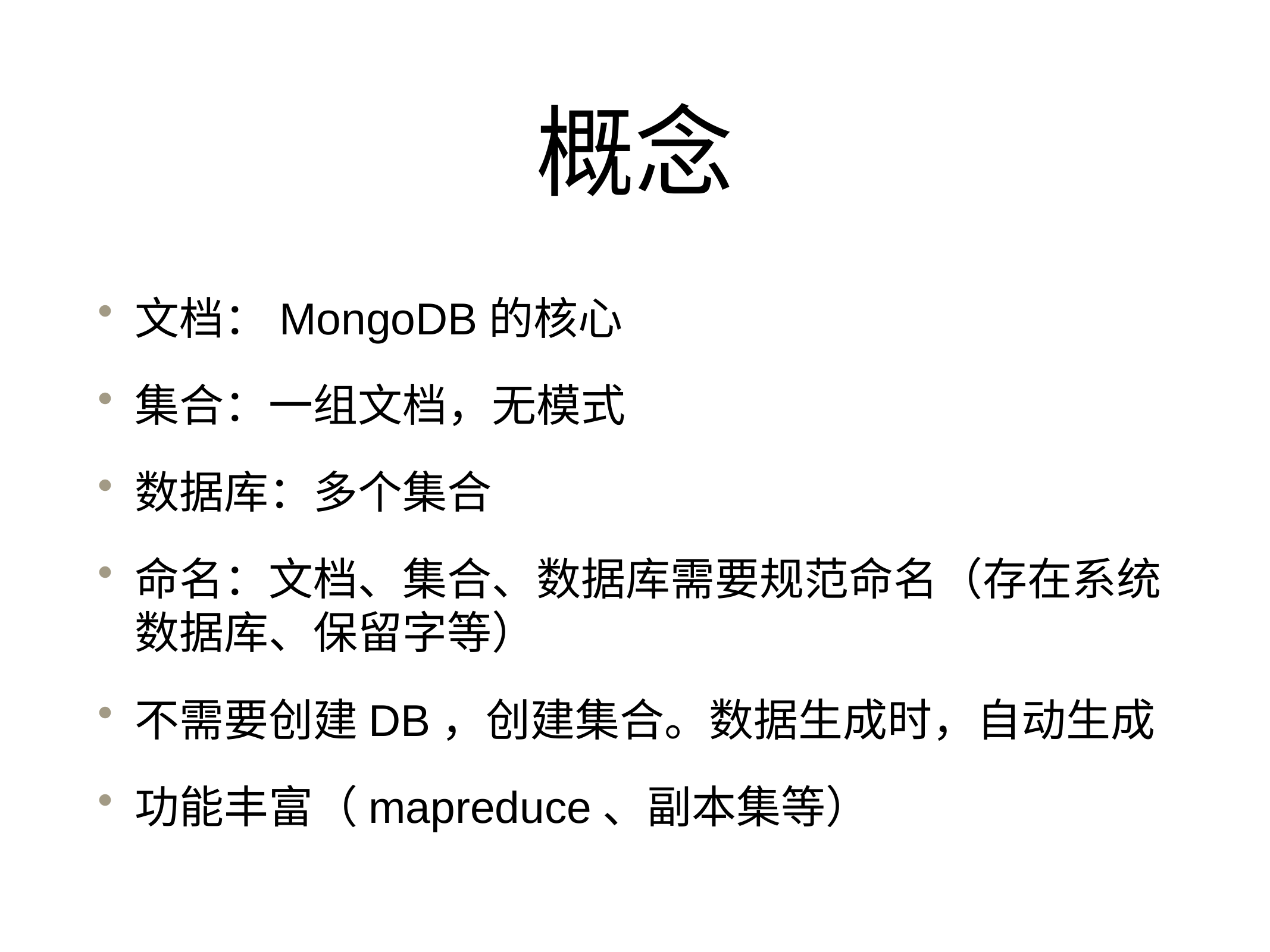

# 概念
文档：MongoDB的核心
集合：一组文档，无模式
数据库：多个集合
命名：文档、集合、数据库需要规范命名（存在系统数据库、保留字等）
不需要创建DB，创建集合。数据生成时，自动生成
功能丰富（mapreduce、副本集等）